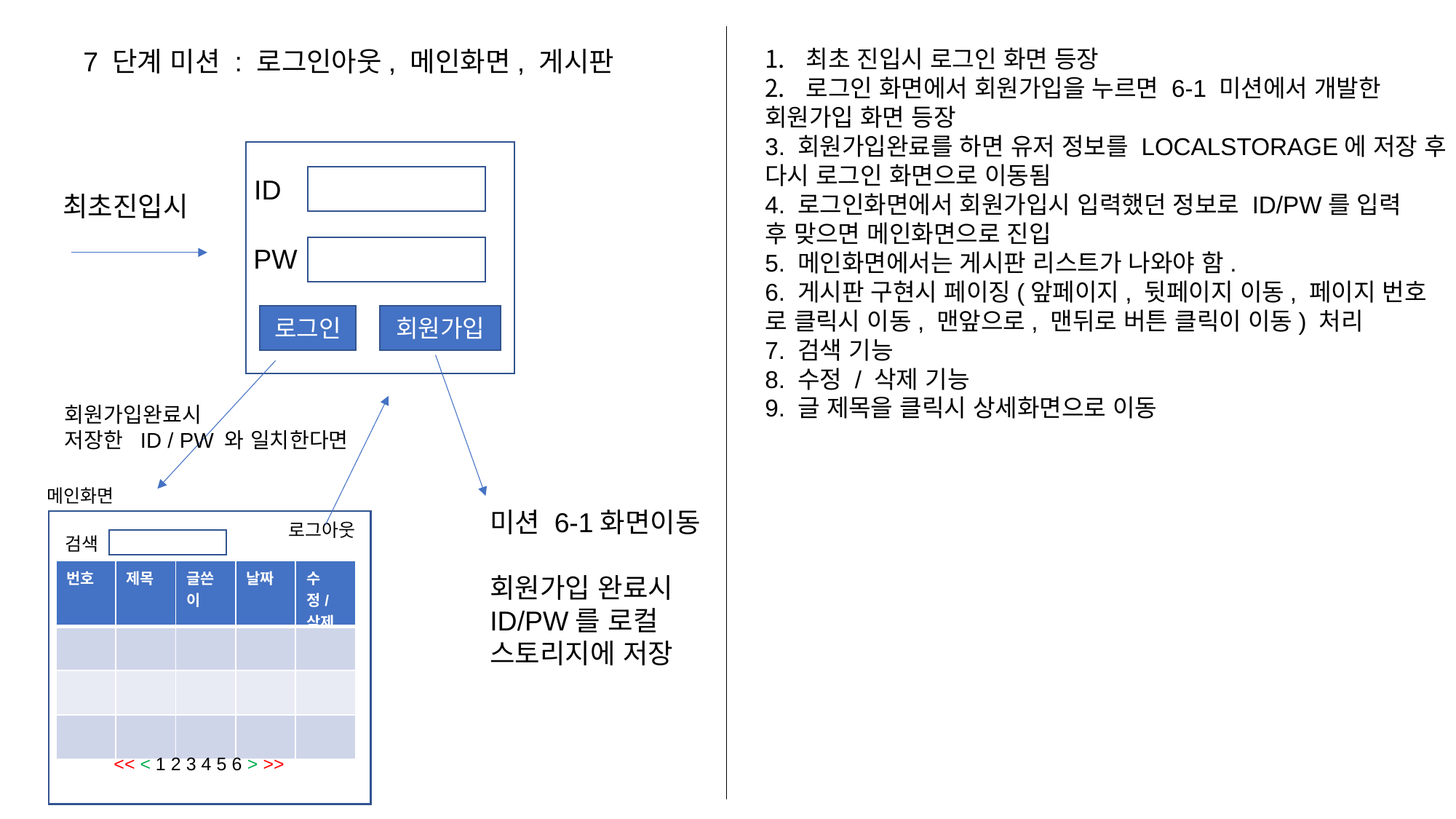

7 단계 미션 : 로그인아웃, 메인화면, 게시판
최초 진입시 로그인 화면 등장
로그인 화면에서 회원가입을 누르면 6-1 미션에서 개발한
회원가입 화면 등장
3. 회원가입완료를 하면 유저 정보를 LOCALSTORAGE에 저장 후
다시 로그인 화면으로 이동됨
4. 로그인화면에서 회원가입시 입력했던 정보로 ID/PW를 입력
후 맞으면 메인화면으로 진입
5. 메인화면에서는 게시판 리스트가 나와야 함.
6. 게시판 구현시 페이징(앞페이지, 뒷페이지 이동, 페이지 번호
로 클릭시 이동, 맨앞으로, 맨뒤로 버튼 클릭이 이동) 처리
7. 검색 기능
8. 수정 / 삭제 기능
9. 글 제목을 클릭시 상세화면으로 이동

ID

최초진입시
PW

로그인
회원가입
회원가입완료시
저장한  ID / PW 와 일치한다면
메인화면
미션 6-1화면이동

회원가입 완료시
ID/PW를 로컬
스토리지에 저장

로그아웃
검색

| 번호 | 제목 | 글쓴이 | 날짜 | 수정/삭제 |
| --- | --- | --- | --- | --- |
|  |  |  |  |  |
|  |  |  |  |  |
|  |  |  |  |  |
<< < 1 2 3 4 5 6 > >>